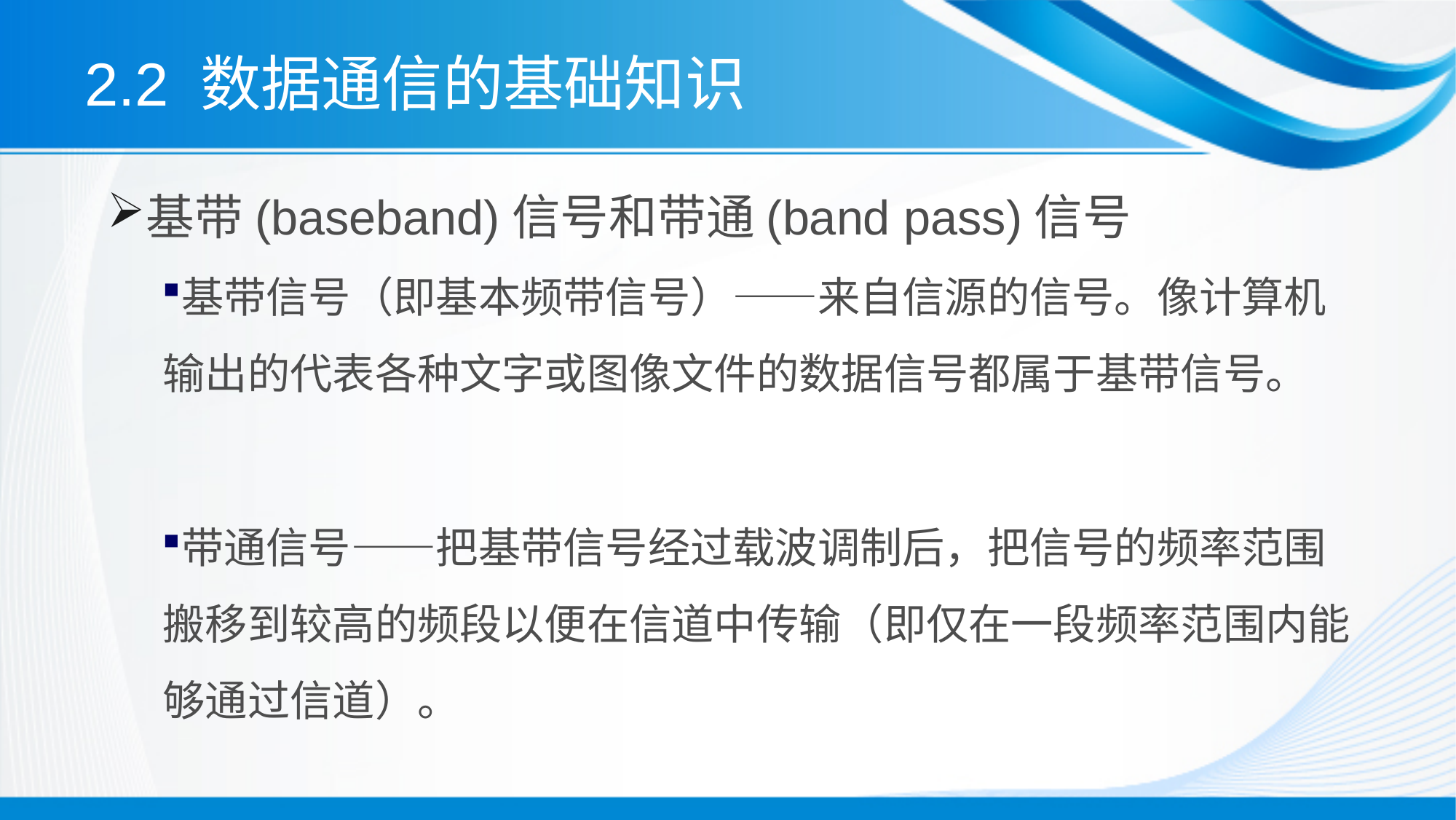

# 2.2 数据通信的基础知识
基带(baseband)信号和带通(band pass)信号
基带信号（即基本频带信号）——来自信源的信号。像计算机输出的代表各种文字或图像文件的数据信号都属于基带信号。

带通信号——把基带信号经过载波调制后，把信号的频率范围搬移到较高的频段以便在信道中传输（即仅在一段频率范围内能够通过信道）。